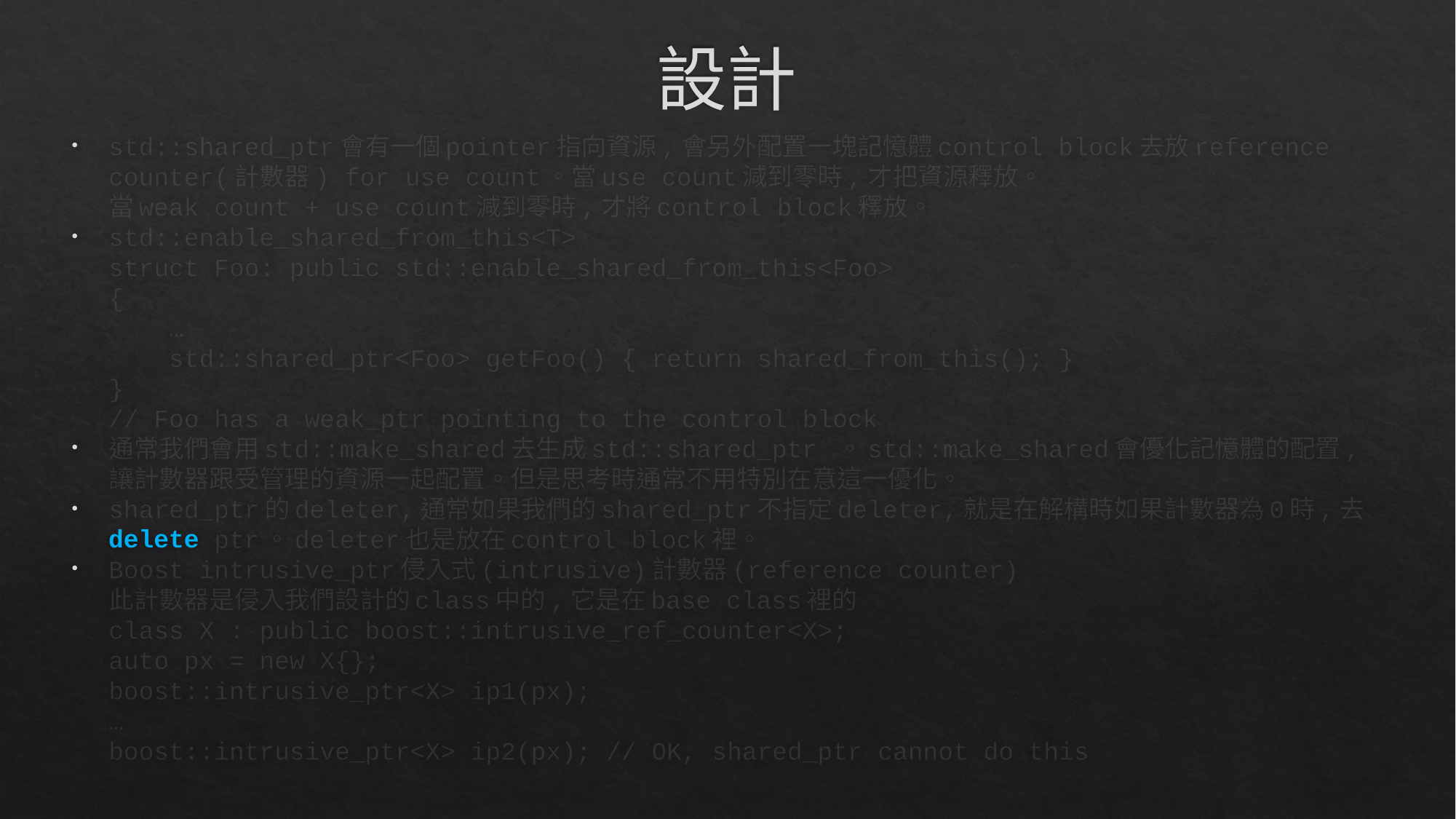

# 設計
std::shared_ptr會有一個pointer指向資源,會另外配置一塊記憶體control block去放reference counter(計數器) for use count。當use count減到零時,才把資源釋放。
當weak count + use count減到零時,才將control block釋放。
std::enable_shared_from_this<T>
struct Foo: public std::enable_shared_from_this<Foo>
{
    …
    std::shared_ptr<Foo> getFoo() { return shared_from_this(); }
}
// Foo has a weak_ptr pointing to the control block
通常我們會用std::make_shared去生成std::shared_ptr 。std::make_shared會優化記憶體的配置,讓計數器跟受管理的資源一起配置。但是思考時通常不用特別在意這一優化。
shared_ptr的deleter,通常如果我們的shared_ptr不指定deleter,就是在解構時如果計數器為0時,去delete ptr。deleter也是放在control block裡。
Boost intrusive_ptr侵入式(intrusive)計數器(reference counter)
此計數器是侵入我們設計的class中的,它是在base class裡的
class X : public boost::intrusive_ref_counter<X>;
auto px = new X{};
boost::intrusive_ptr<X> ip1(px);
…
boost::intrusive_ptr<X> ip2(px); // OK, shared_ptr cannot do this